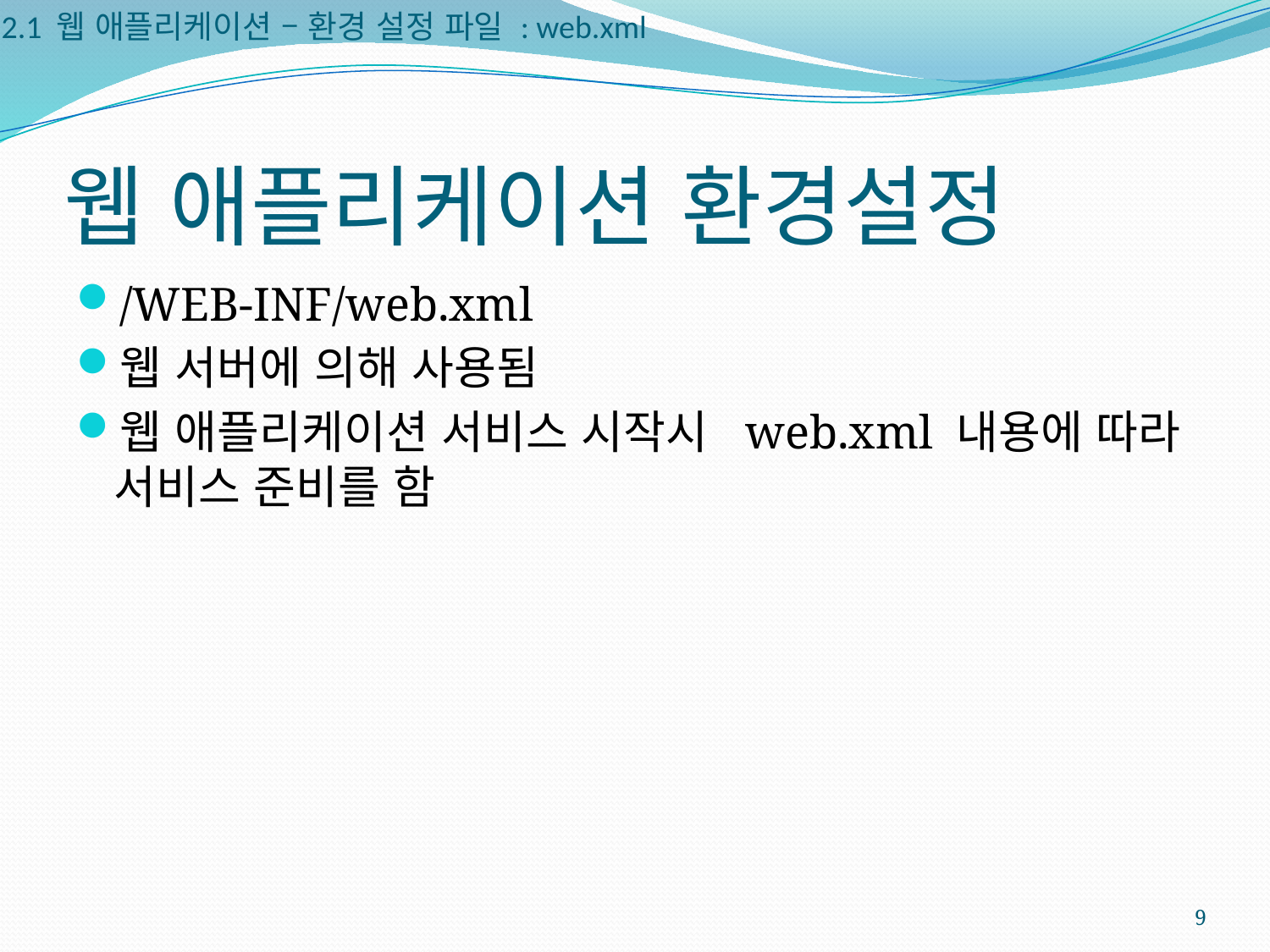

2.1 웹 애플리케이션 – 환경 설정 파일 : web.xml
# 웹 애플리케이션 환경설정
/WEB-INF/web.xml
웹 서버에 의해 사용됨
웹 애플리케이션 서비스 시작시  web.xml 내용에 따라  서비스 준비를 함
9